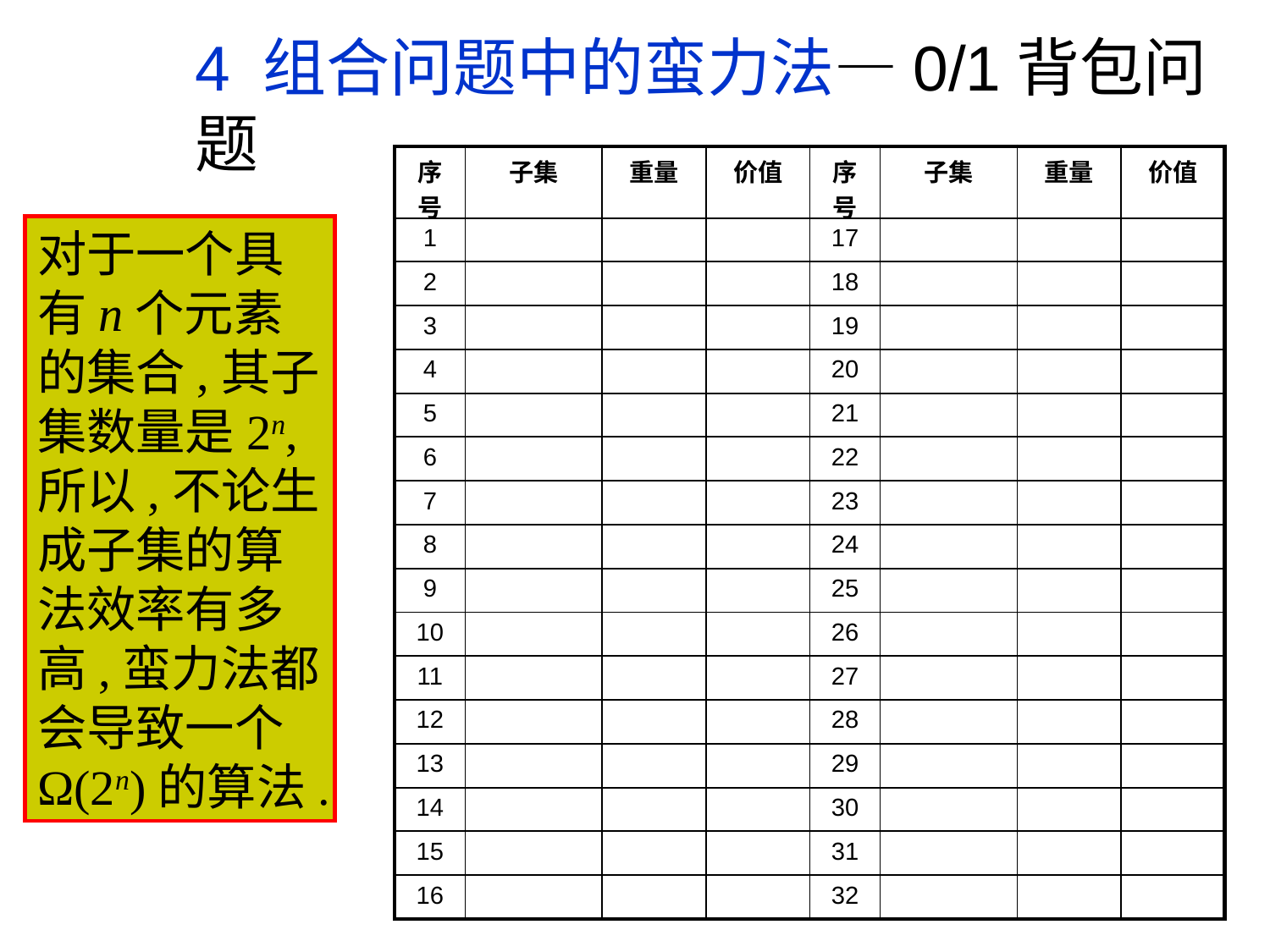

4 组合问题中的蛮力法—0/1背包问题
| 序号 | 子集 | 重量 | 价值 | 序号 | 子集 | 重量 | 价值 |
| --- | --- | --- | --- | --- | --- | --- | --- |
| 1 |  |  |  | 17 |  |  |  |
| 2 |  |  |  | 18 |  |  |  |
| 3 |  |  |  | 19 |  |  |  |
| 4 |  |  |  | 20 |  |  |  |
| 5 |  |  |  | 21 |  |  |  |
| 6 |  |  |  | 22 |  |  |  |
| 7 |  |  |  | 23 |  |  |  |
| 8 |  |  |  | 24 |  |  |  |
| 9 |  |  |  | 25 |  |  |  |
| 10 |  |  |  | 26 |  |  |  |
| 11 |  |  |  | 27 |  |  |  |
| 12 |  |  |  | 28 |  |  |  |
| 13 |  |  |  | 29 |  |  |  |
| 14 |  |  |  | 30 |  |  |  |
| 15 |  |  |  | 31 |  |  |  |
| 16 |  |  |  | 32 |  |  |  |
对于一个具有n个元素的集合,其子集数量是2n,所以,不论生成子集的算法效率有多高,蛮力法都会导致一个Ω(2n)的算法.